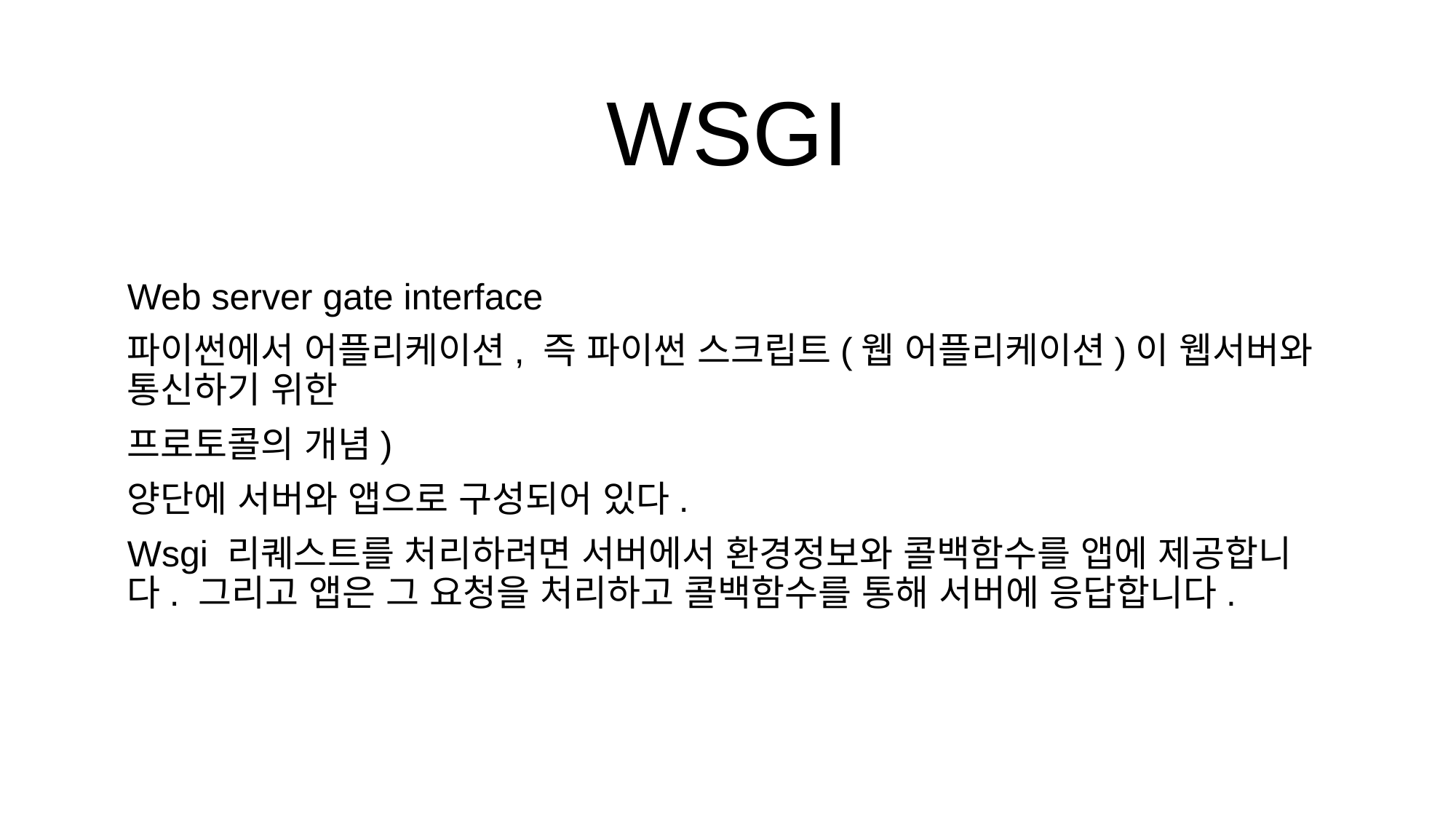

# WSGI
Web server gate interface
파이썬에서 어플리케이션, 즉 파이썬 스크립트(웹 어플리케이션)이 웹서버와 통신하기 위한
프로토콜의 개념)
양단에 서버와 앱으로 구성되어 있다.
Wsgi 리퀘스트를 처리하려면 서버에서 환경정보와 콜백함수를 앱에 제공합니다. 그리고 앱은 그 요청을 처리하고 콜백함수를 통해 서버에 응답합니다.